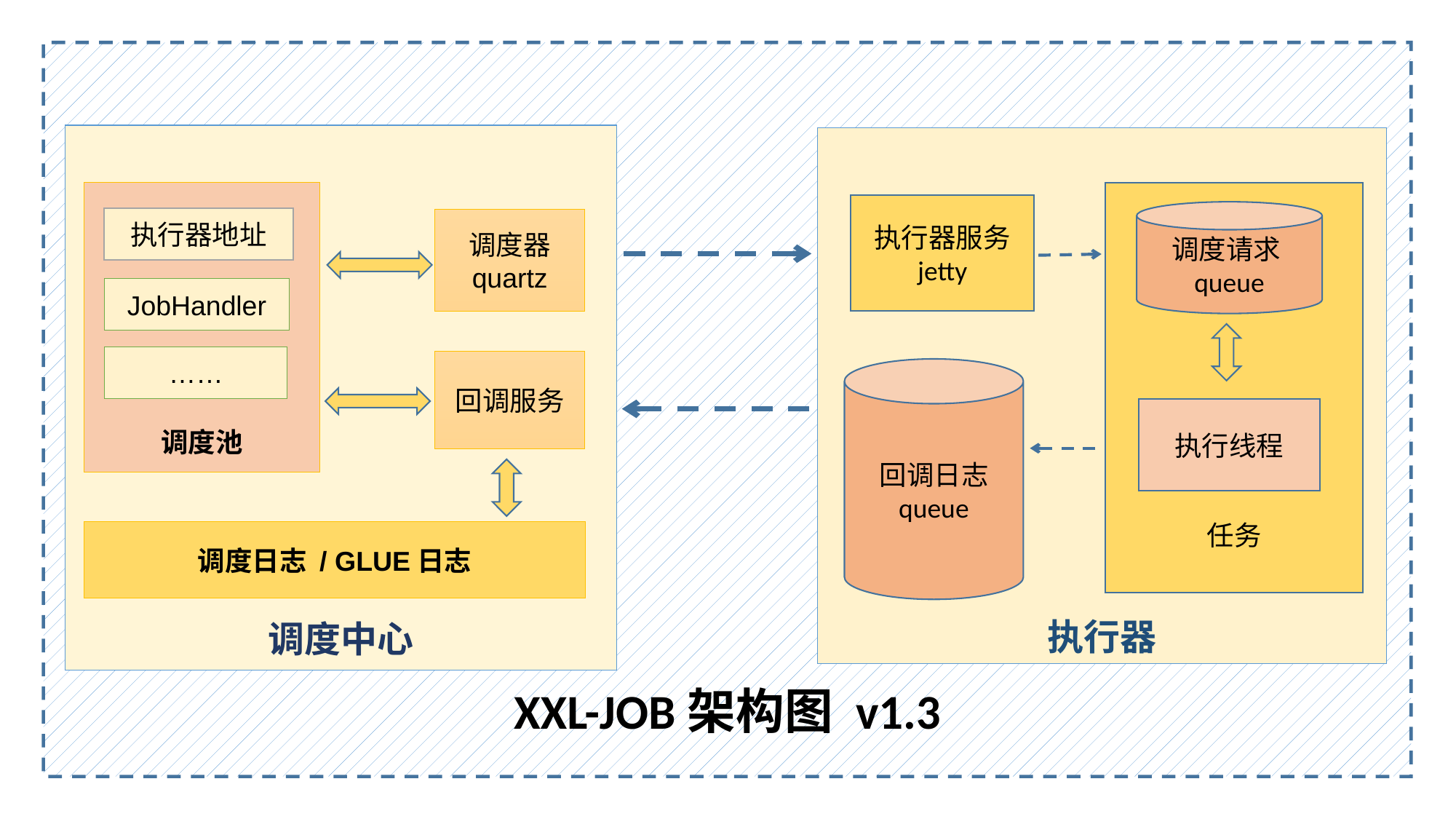

XXL-JOB架构图 v1.3

调度中心

执行器

调度池

任务
执行器服务
jetty
调度请求queue
执行器地址
调度器
quartz

JobHandler

……
回调服务
回调日志
queue

执行线程

调度日志 / GLUE日志